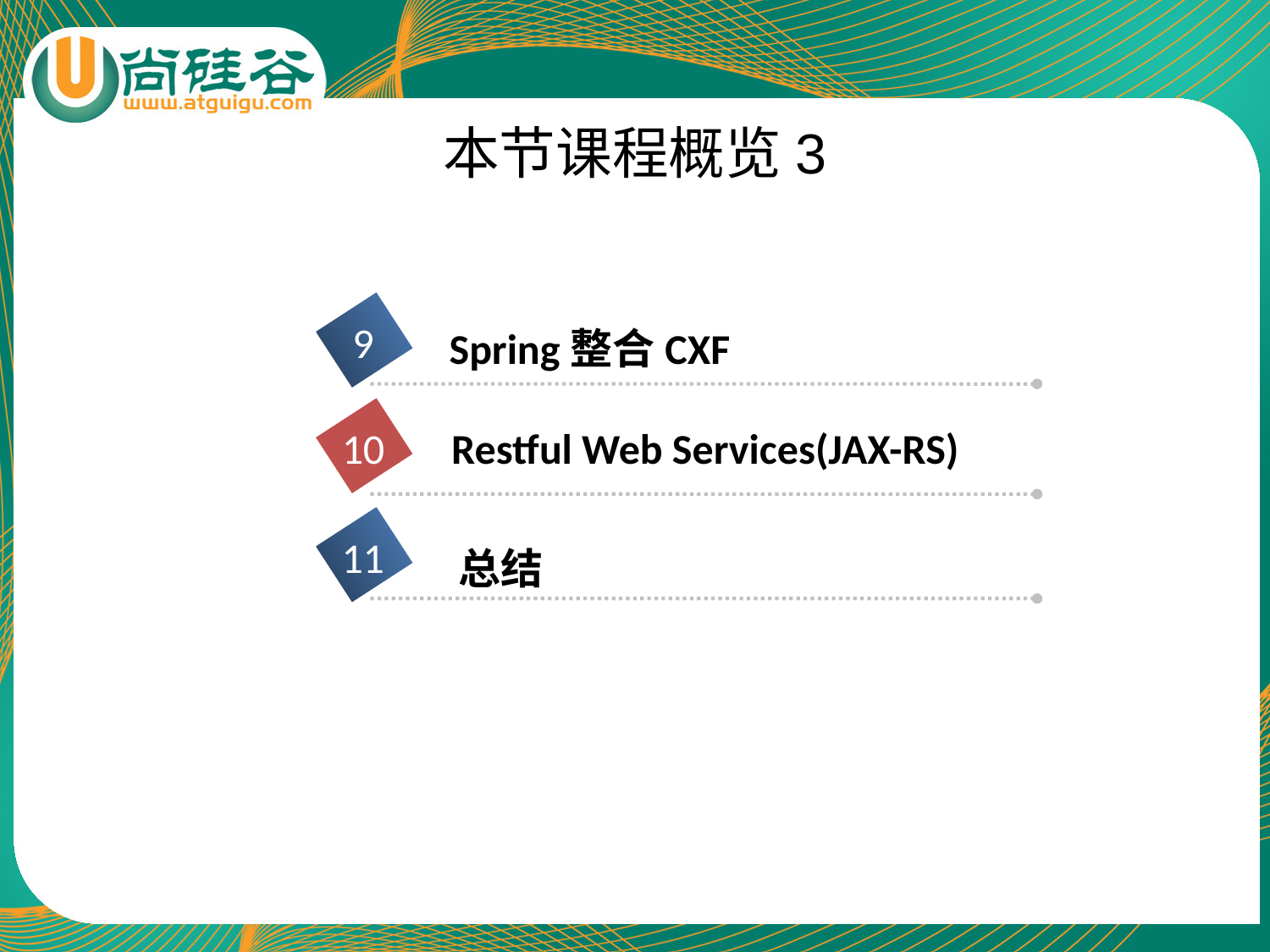

# 本节课程概览3

9
Spring整合CXF

10
Restful Web Services(JAX-RS)

11
总结